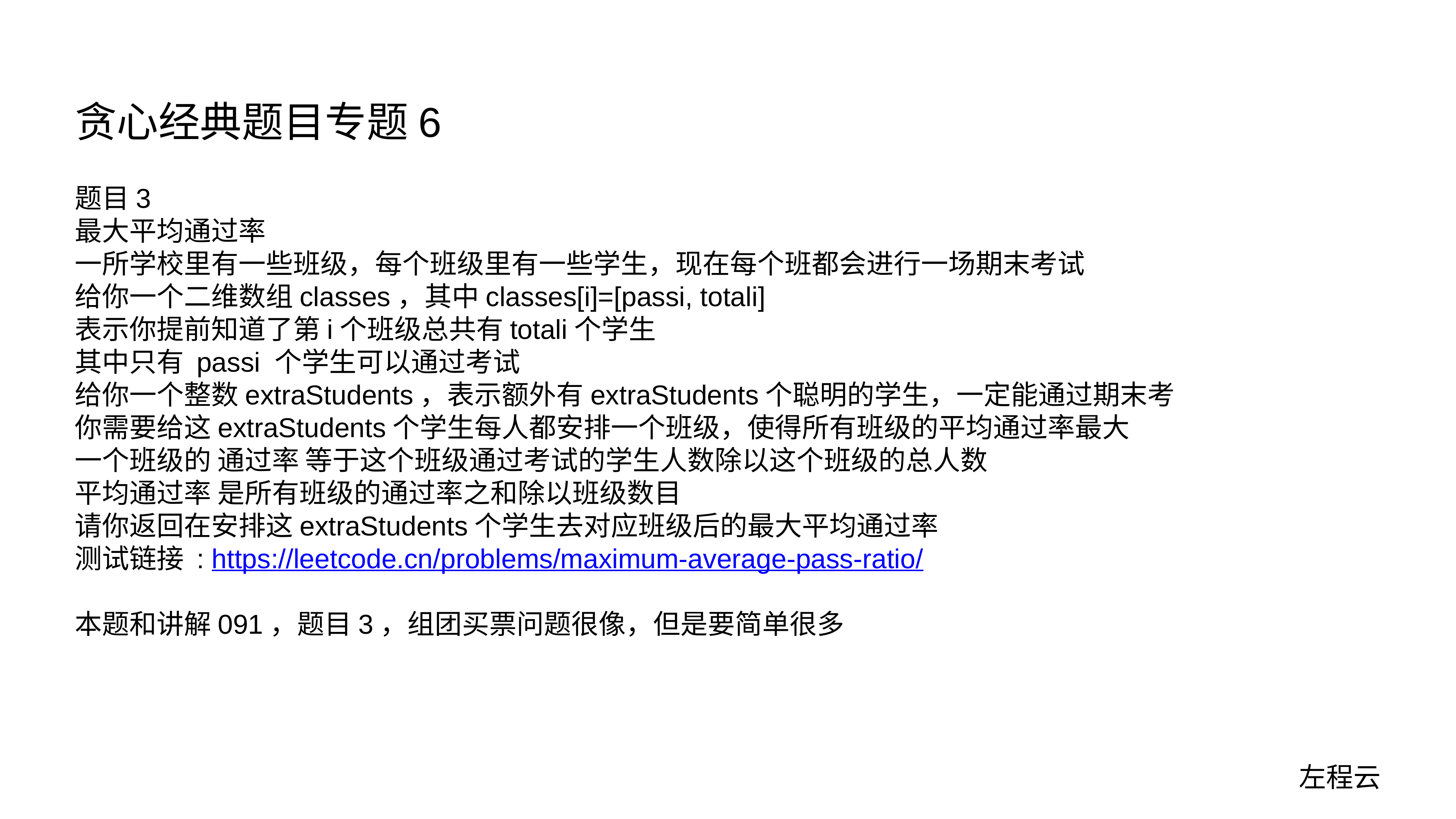

# 贪心经典题目专题6
题目3
最大平均通过率
一所学校里有一些班级，每个班级里有一些学生，现在每个班都会进行一场期末考试
给你一个二维数组classes，其中classes[i]=[passi, totali]
表示你提前知道了第i个班级总共有totali个学生
其中只有 passi 个学生可以通过考试
给你一个整数extraStudents，表示额外有extraStudents个聪明的学生，一定能通过期末考
你需要给这extraStudents个学生每人都安排一个班级，使得所有班级的平均通过率最大
一个班级的 通过率 等于这个班级通过考试的学生人数除以这个班级的总人数
平均通过率 是所有班级的通过率之和除以班级数目
请你返回在安排这extraStudents个学生去对应班级后的最大平均通过率
测试链接 : https://leetcode.cn/problems/maximum-average-pass-ratio/

本题和讲解091，题目3，组团买票问题很像，但是要简单很多
左程云